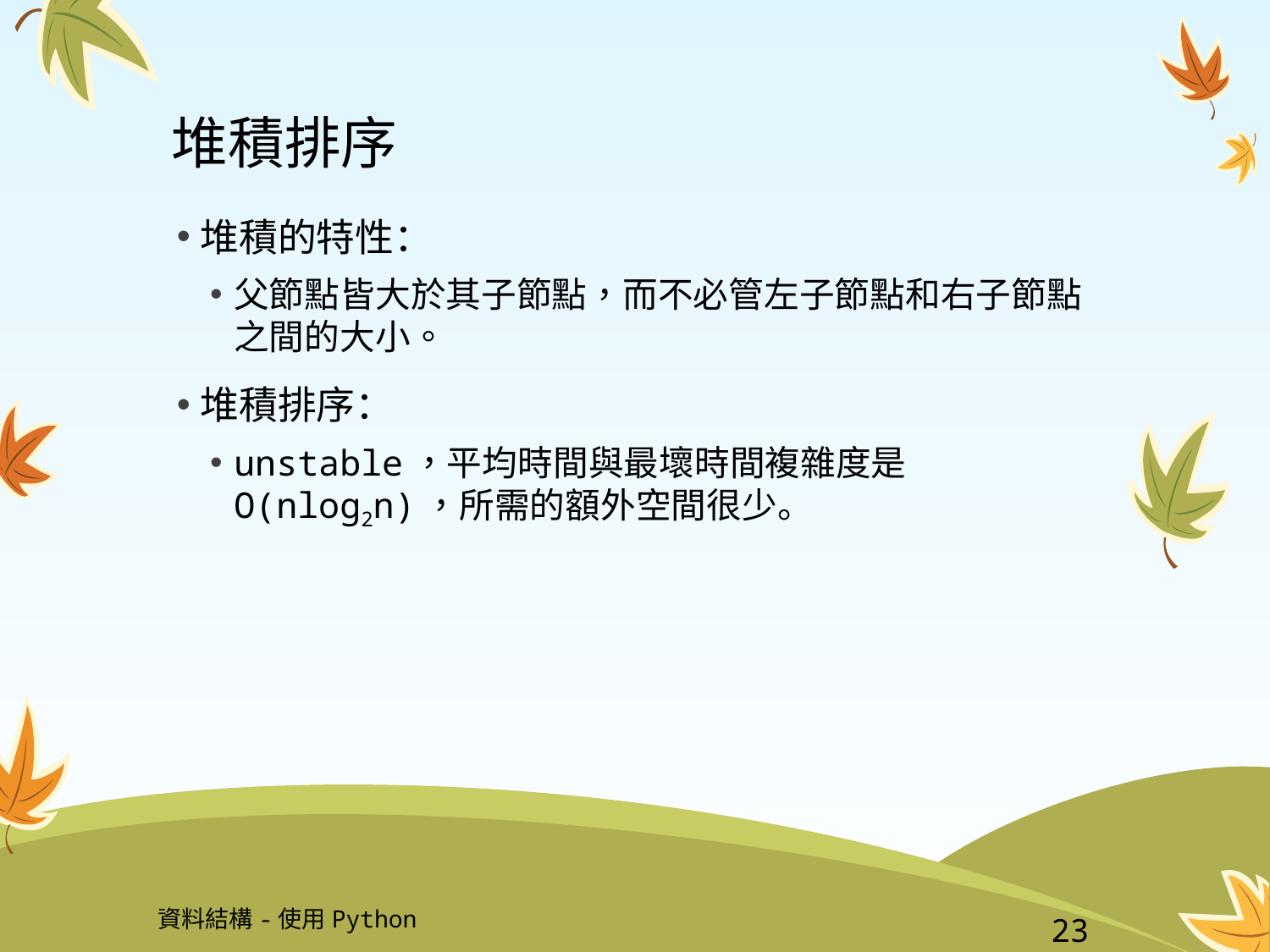

# 堆積排序
堆積的特性：
父節點皆大於其子節點，而不必管左子節點和右子節點之間的大小。
堆積排序：
unstable，平均時間與最壞時間複雜度是O(nlog2n)，所需的額外空間很少。
資料結構-使用Python
23